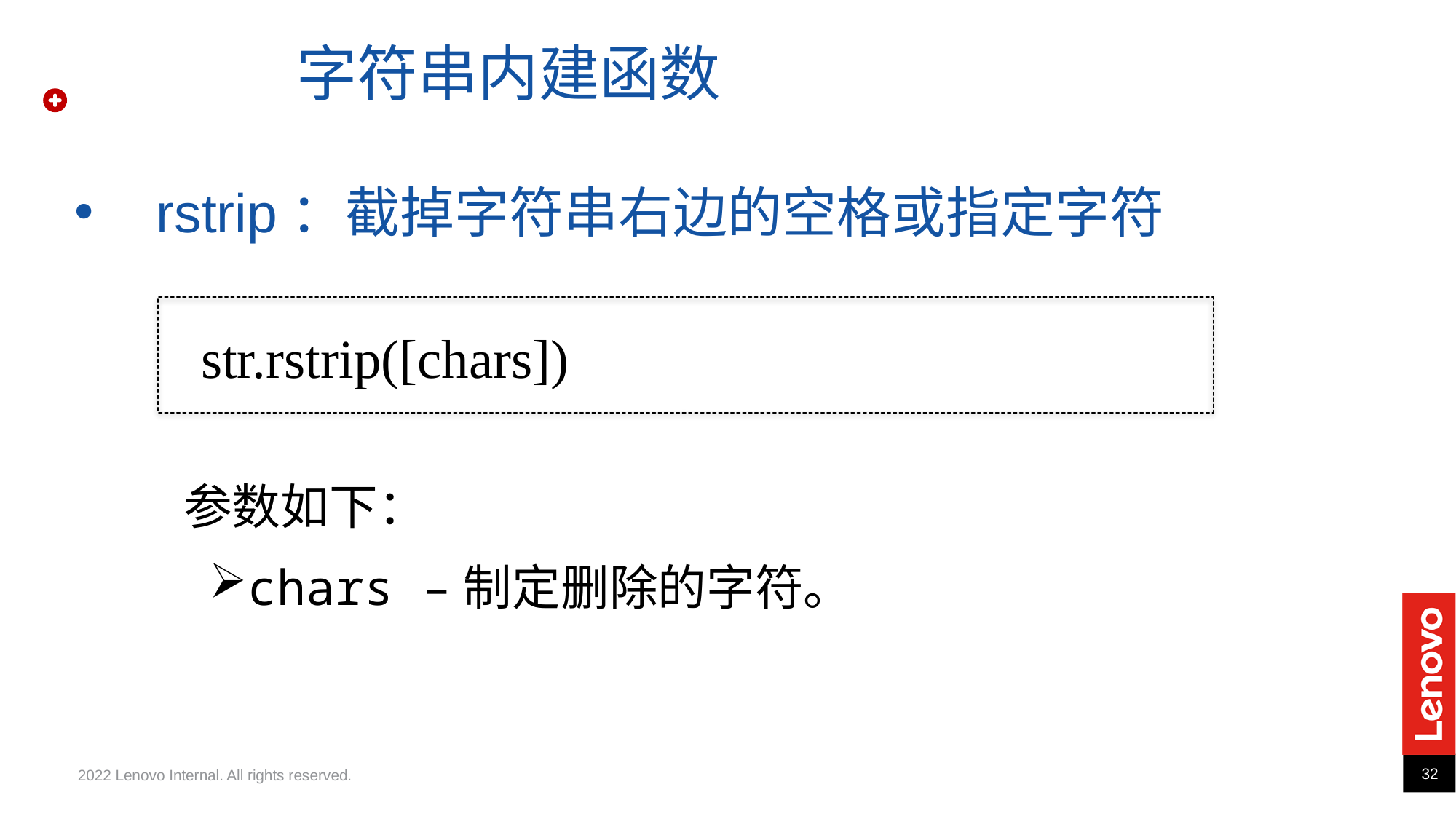

字符串内建函数
rstrip：截掉字符串右边的空格或指定字符

str.rstrip([chars])
参数如下：
chars –制定删除的字符。